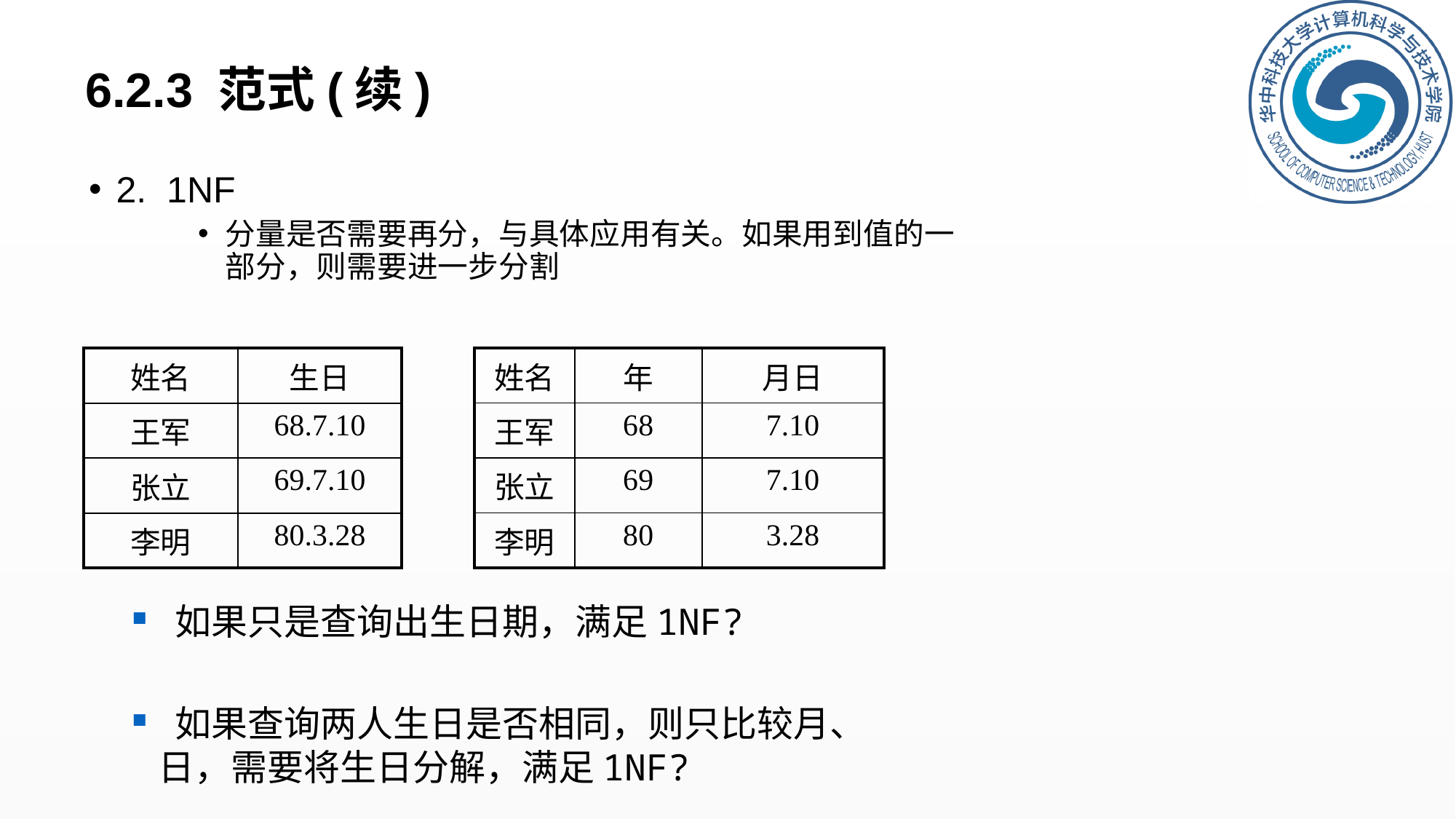

# 6.2.3 范式(续)
2.  1NF
分量是否需要再分，与具体应用有关。如果用到值的一部分，则需要进一步分割

| 姓名 | 生日 |
| --- | --- |
| 王军 | 68.7.10 |
| 张立 | 69.7.10 |
| 李明 | 80.3.28 |
| 姓名 | 年 | 月日 |
| --- | --- | --- |
| 王军 | 68 | 7.10 |
| 张立 | 69 | 7.10 |
| 李明 | 80 | 3.28 |
 如果只是查询出生日期，满足1NF?

 如果查询两人生日是否相同，则只比较月、日，需要将生日分解，满足1NF?